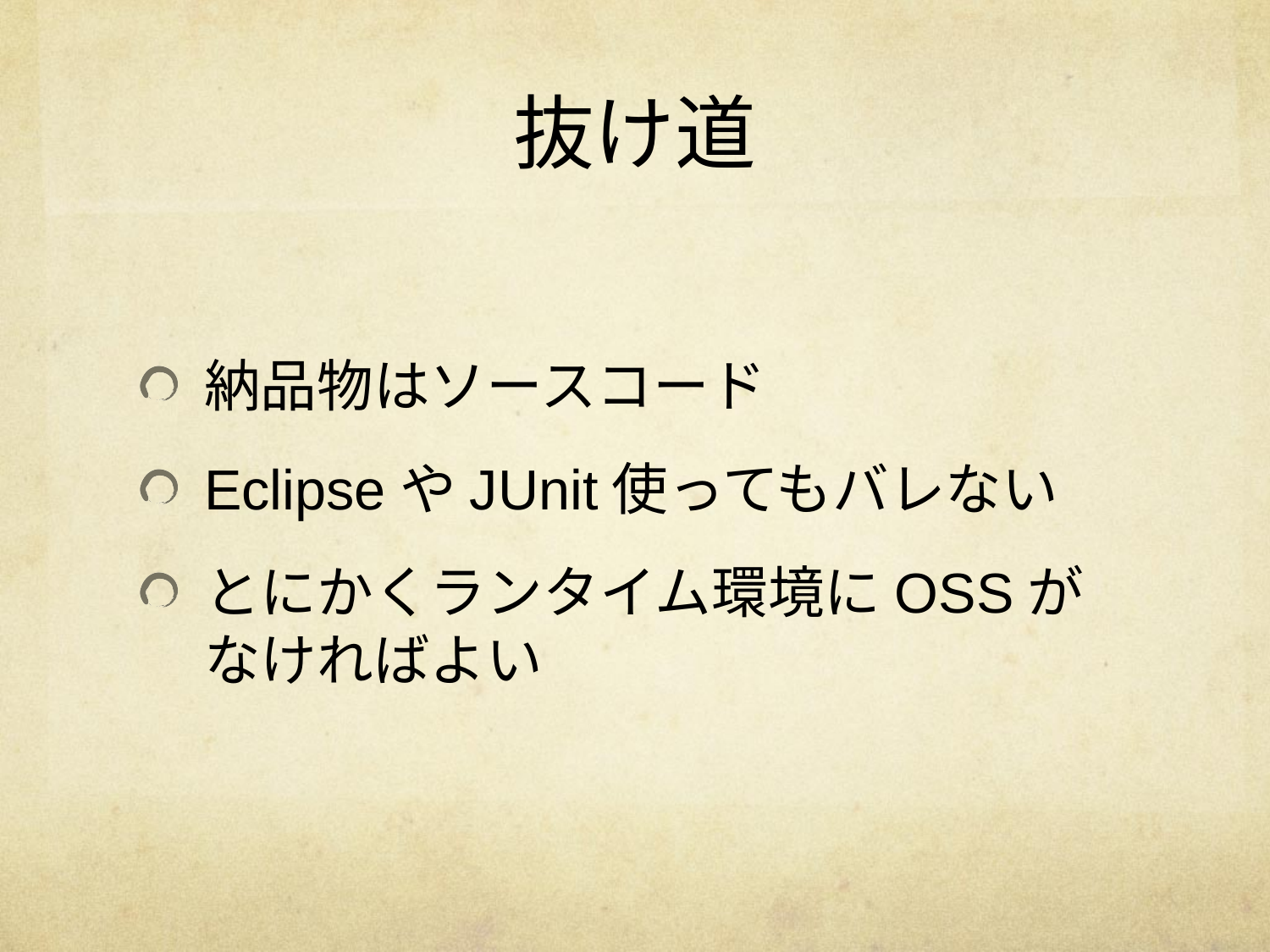

# 抜け道

納品物はソースコード
EclipseやJUnit使ってもバレない
とにかくランタイム環境にOSSがなければよい